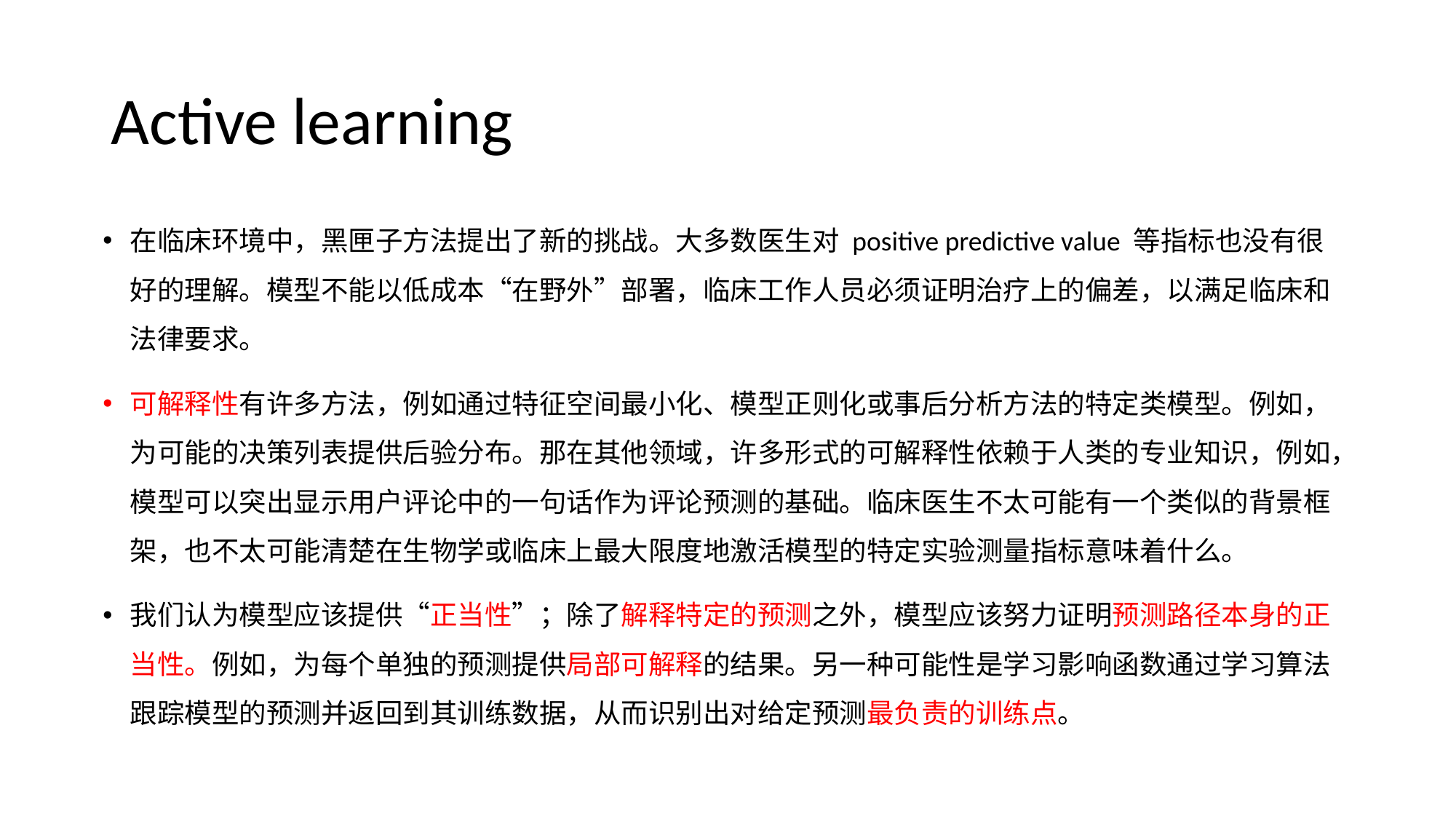

# Active learning
在临床环境中，黑匣子方法提出了新的挑战。大多数医生对 positive predictive value 等指标也没有很好的理解。模型不能以低成本“在野外”部署，临床工作人员必须证明治疗上的偏差，以满足临床和法律要求。
可解释性有许多方法，例如通过特征空间最小化、模型正则化或事后分析方法的特定类模型。例如，为可能的决策列表提供后验分布。那在其他领域，许多形式的可解释性依赖于人类的专业知识，例如，模型可以突出显示用户评论中的一句话作为评论预测的基础。临床医生不太可能有一个类似的背景框架，也不太可能清楚在生物学或临床上最大限度地激活模型的特定实验测量指标意味着什么。
我们认为模型应该提供“正当性”；除了解释特定的预测之外，模型应该努力证明预测路径本身的正当性。例如，为每个单独的预测提供局部可解释的结果。另一种可能性是学习影响函数通过学习算法跟踪模型的预测并返回到其训练数据，从而识别出对给定预测最负责的训练点。